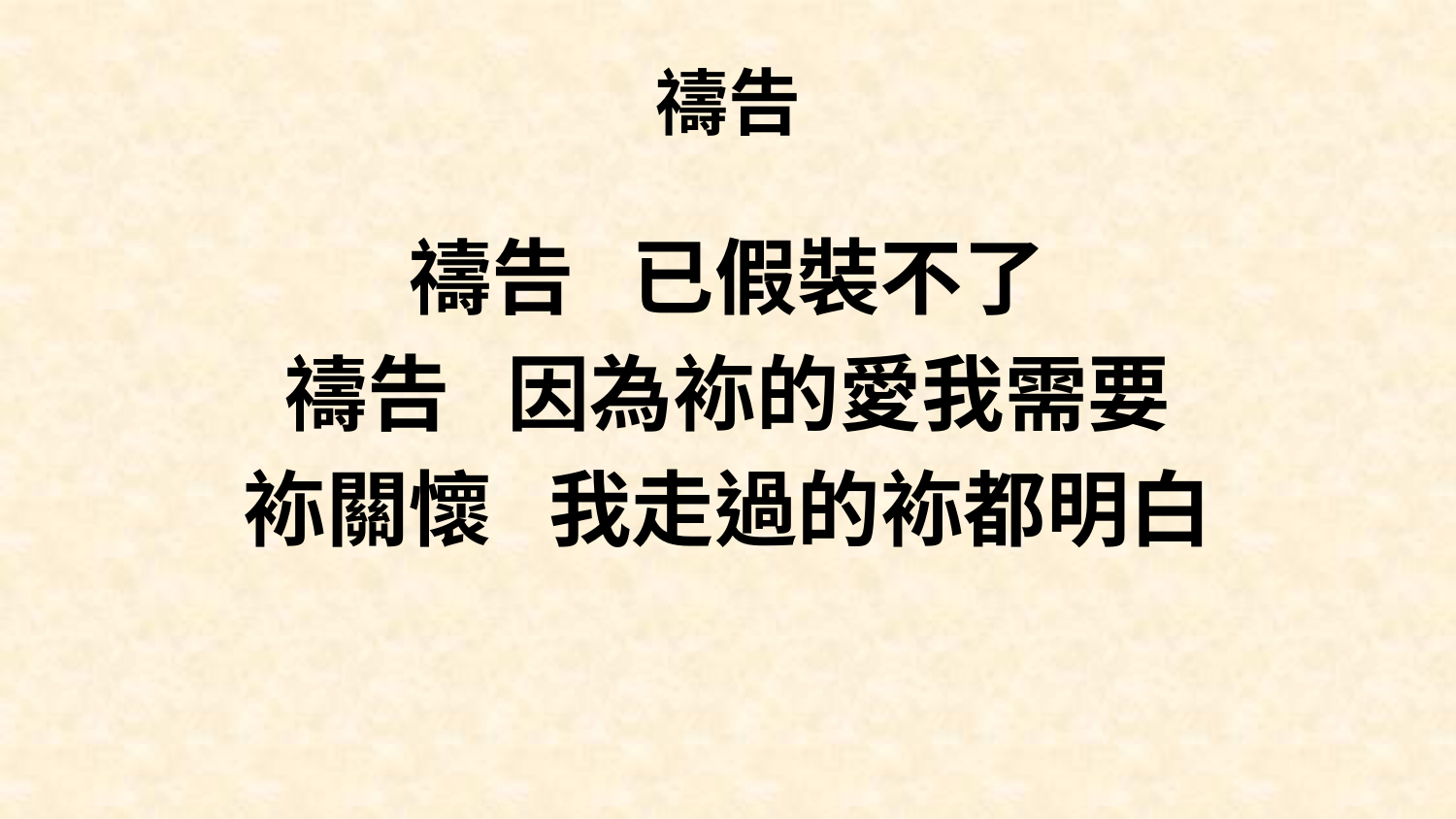

# 禱告
禱告   已假裝不了
禱告   因為袮的愛我需要
袮關懷   我走過的袮都明白